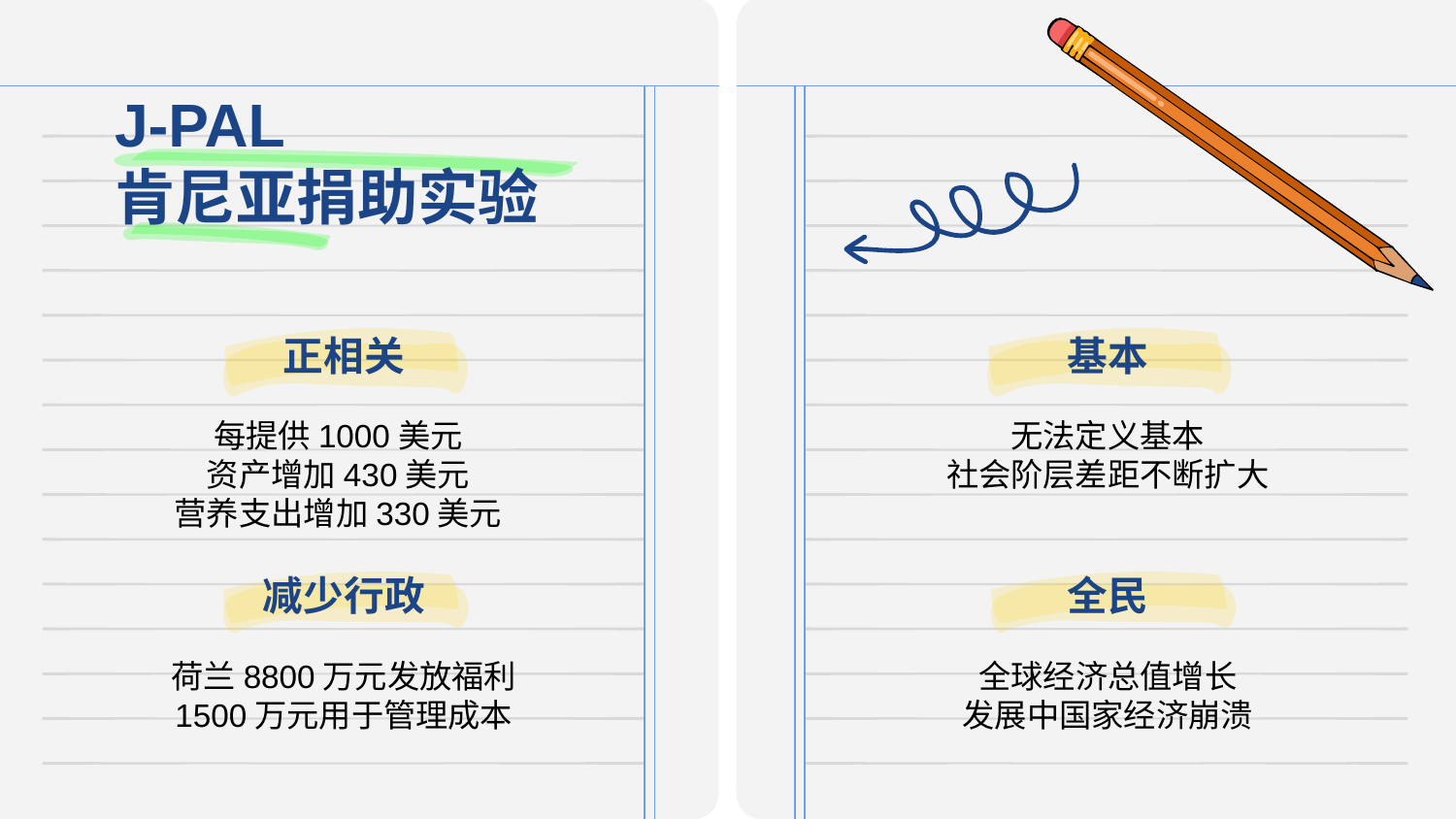

# J-PAL 肯尼亚捐助实验

正相关
基本
每提供1000美元
资产增加430美元
营养支出增加330美元
无法定义基本
社会阶层差距不断扩大

减少行政
全民
荷兰8800万元发放福利
1500万元用于管理成本
全球经济总值增长
发展中国家经济崩溃